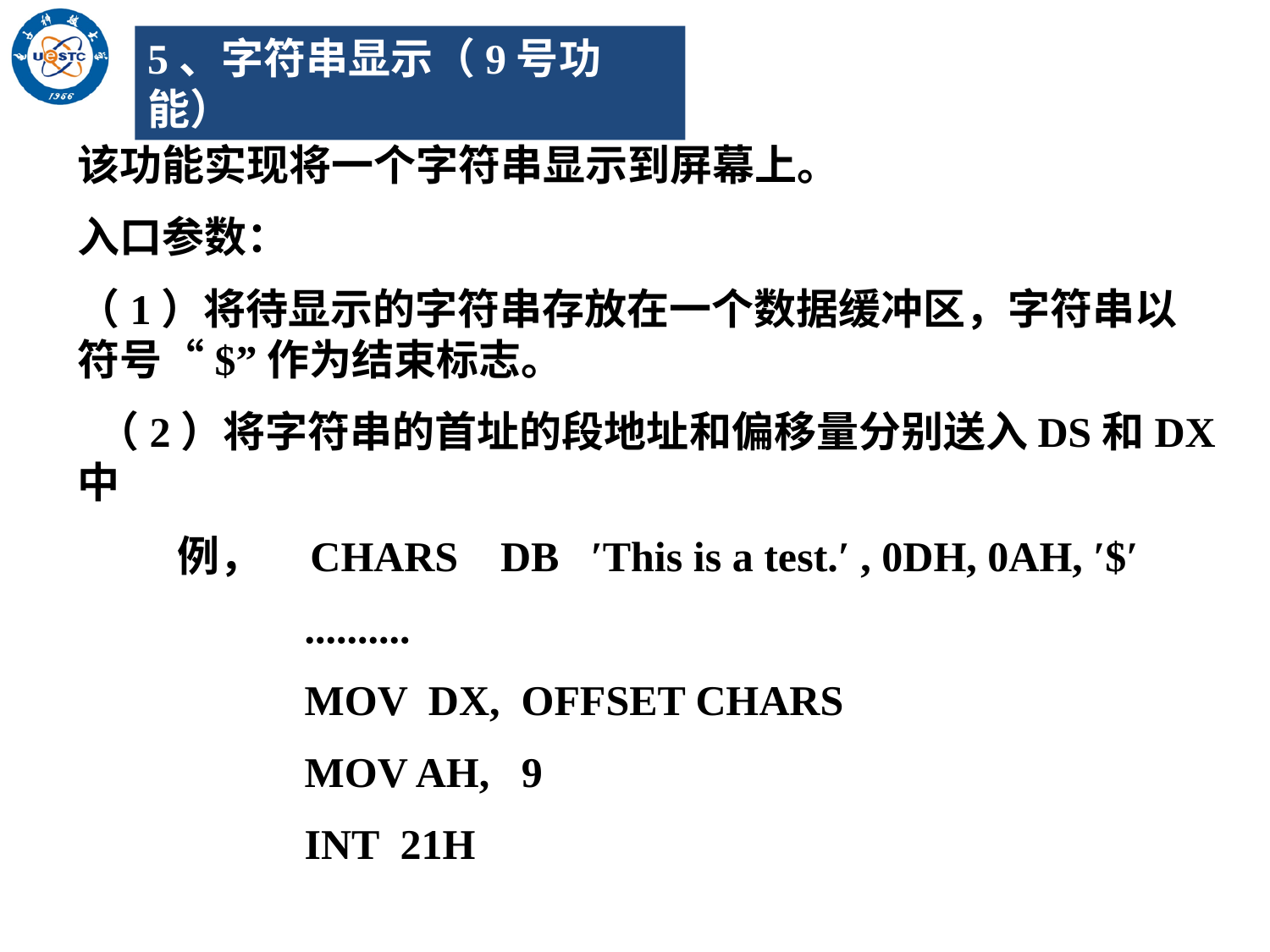

5、字符串显示（9号功能）
该功能实现将一个字符串显示到屏幕上。
入口参数：
（1）将待显示的字符串存放在一个数据缓冲区，字符串以符号“$”作为结束标志。
 （2）将字符串的首址的段地址和偏移量分别送入DS和DX中
例，    CHARS    DB   ′This is a test.′ , 0DH, 0AH, ′$′
            ..........
            MOV  DX,  OFFSET CHARS
            MOV AH,   9
            INT  21H